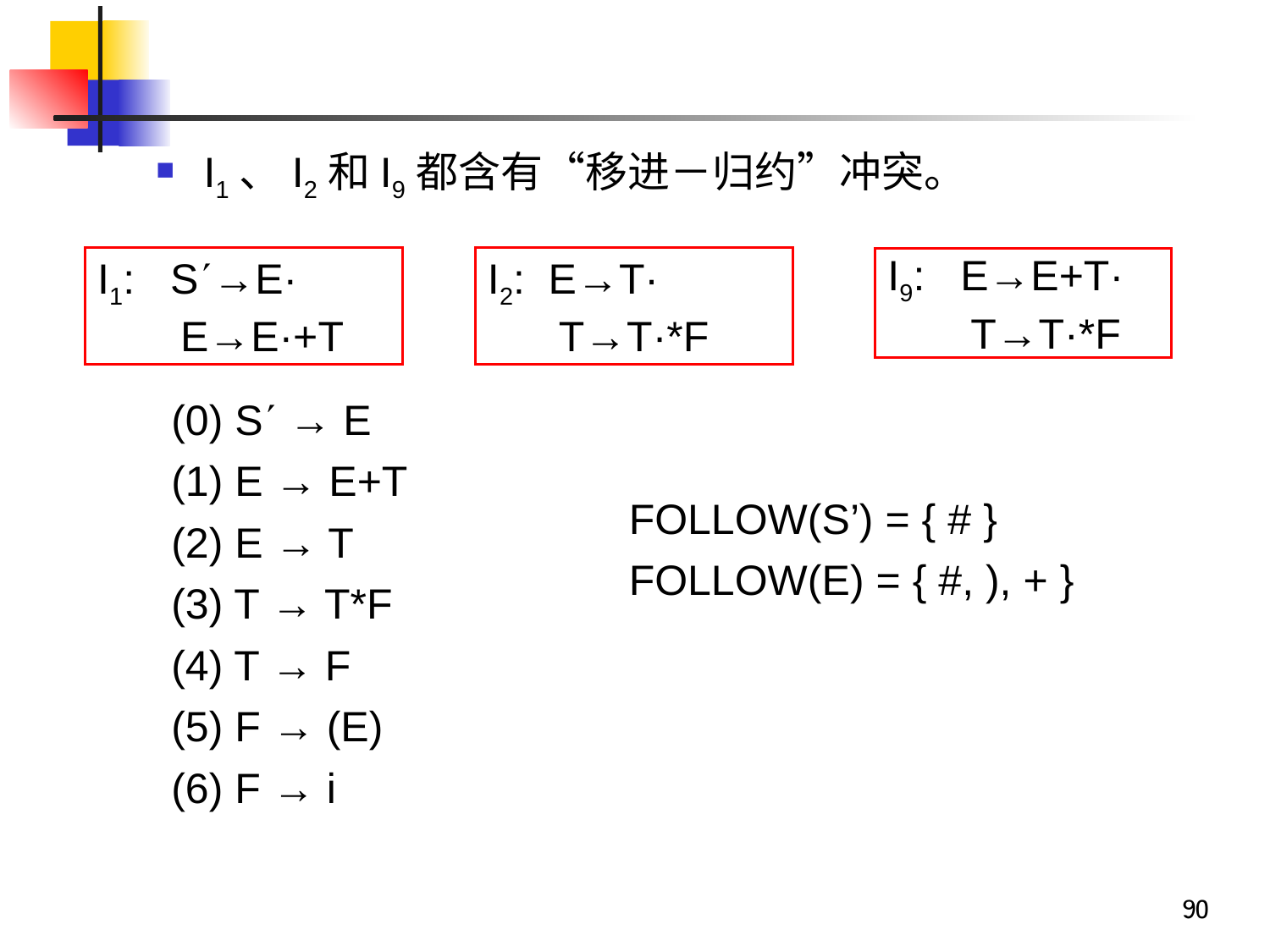

I1、I2和I9都含有“移进－归约”冲突。
I1:   S′→E·
       E→E·+T
I2:  E→T·
      T→T·*F
I9:   E→E+T·
       T→T·*F
(0) S′ → E
(1) E → E+T
(2) E → T
(3) T → T*F
(4) T → F
(5) F → (E)
(6) F → i
FOLLOW(S’) = { # }
FOLLOW(E) = { #, ), + }
90